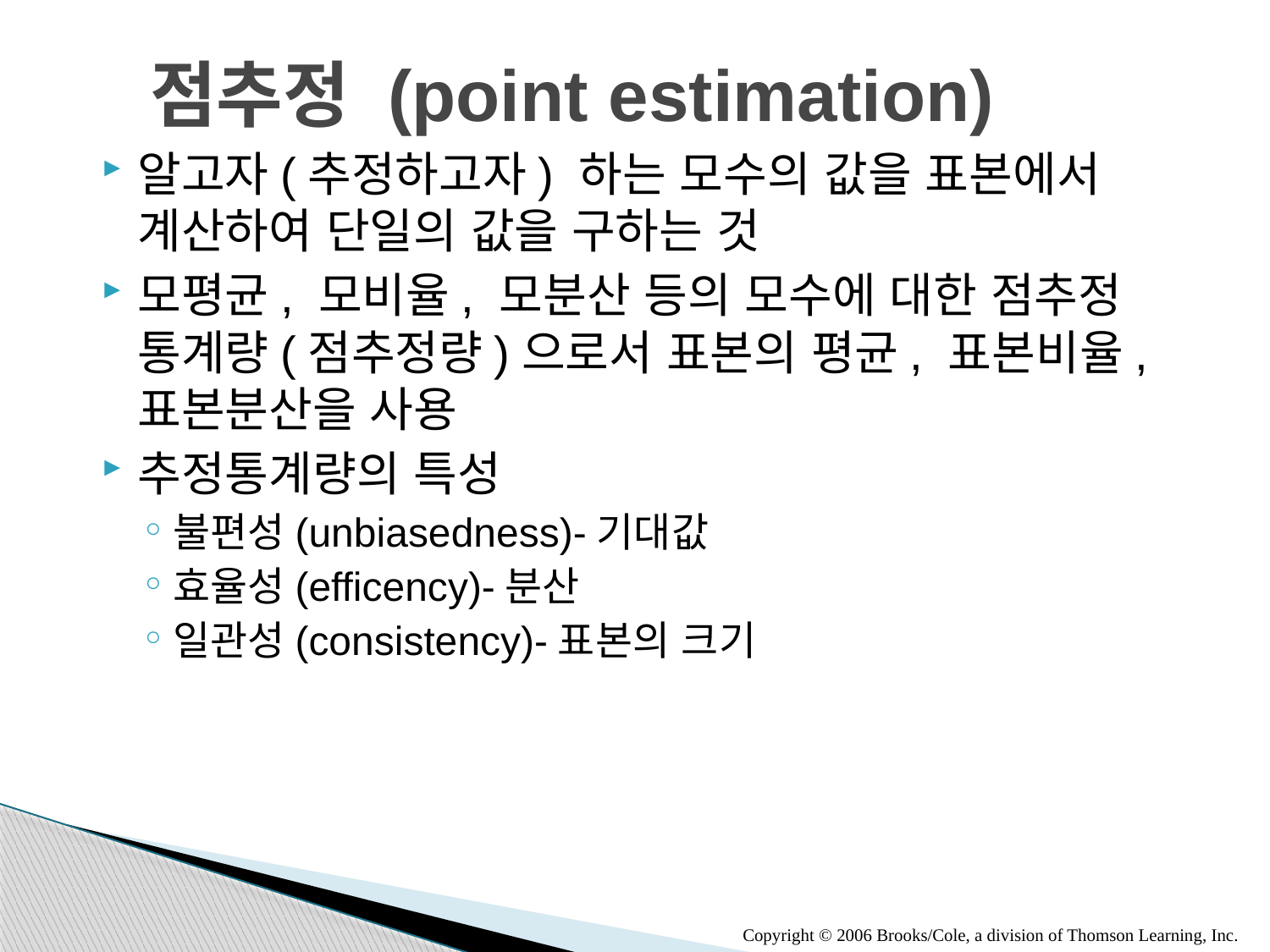

# 점추정 (point estimation)
알고자(추정하고자) 하는 모수의 값을 표본에서 계산하여 단일의 값을 구하는 것
모평균, 모비율, 모분산 등의 모수에 대한 점추정 통계량(점추정량)으로서 표본의 평균, 표본비율, 표본분산을 사용
추정통계량의 특성
불편성(unbiasedness)-기대값
효율성(efficency)-분산
일관성(consistency)-표본의 크기